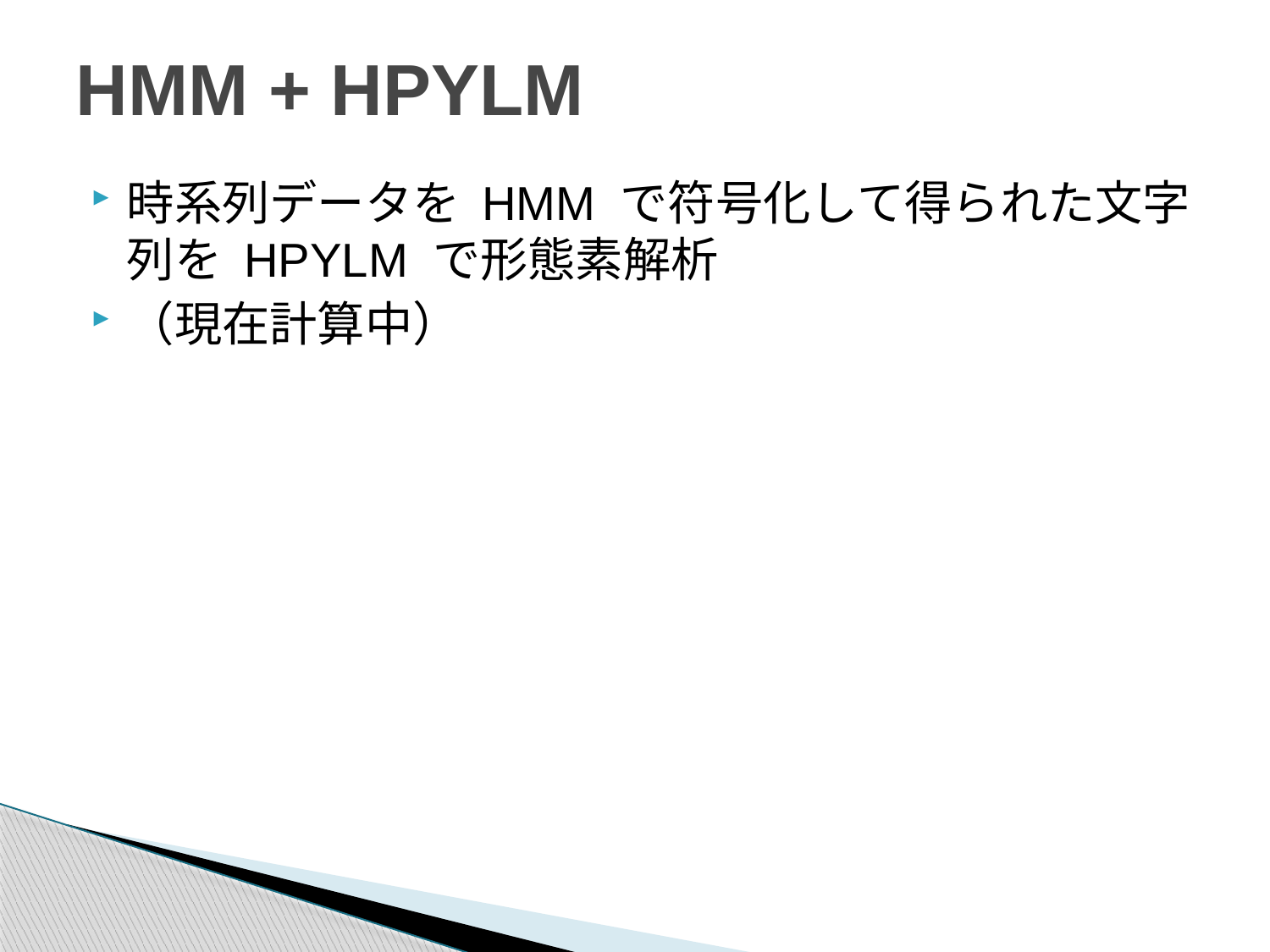

# HMM + HPYLM
時系列データを HMM で符号化して得られた文字列を HPYLM で形態素解析
（現在計算中）